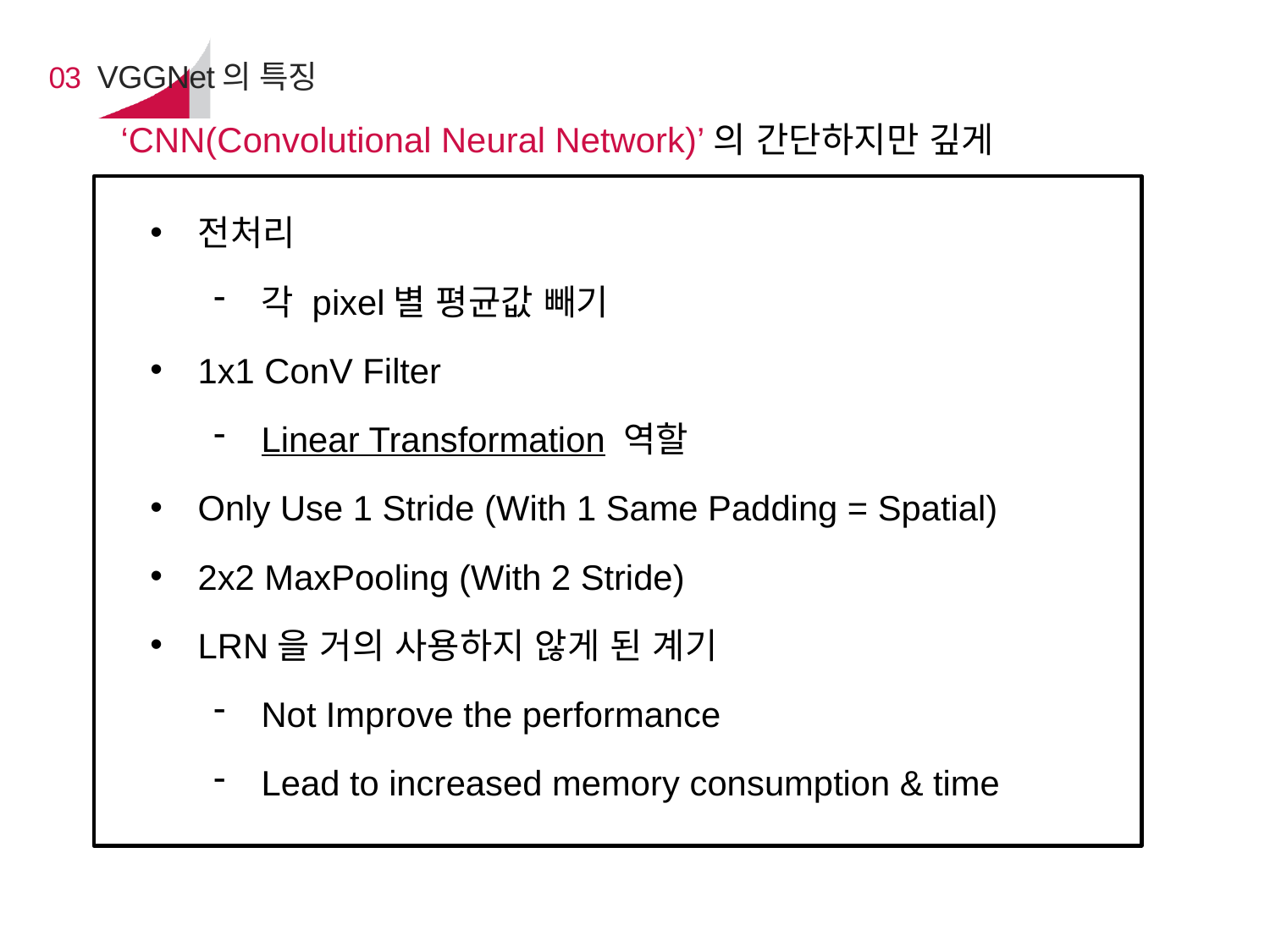

# 03  VGGNet의 특징
‘CNN(Convolutional Neural Network)’의 간단하지만 깊게

전처리
각 pixel별 평균값 빼기
1x1 ConV Filter
Linear Transformation 역할
Only Use 1 Stride (With 1 Same Padding = Spatial)
2x2 MaxPooling (With 2 Stride)
LRN을 거의 사용하지 않게 된 계기
Not Improve the performance
Lead to increased memory consumption & time